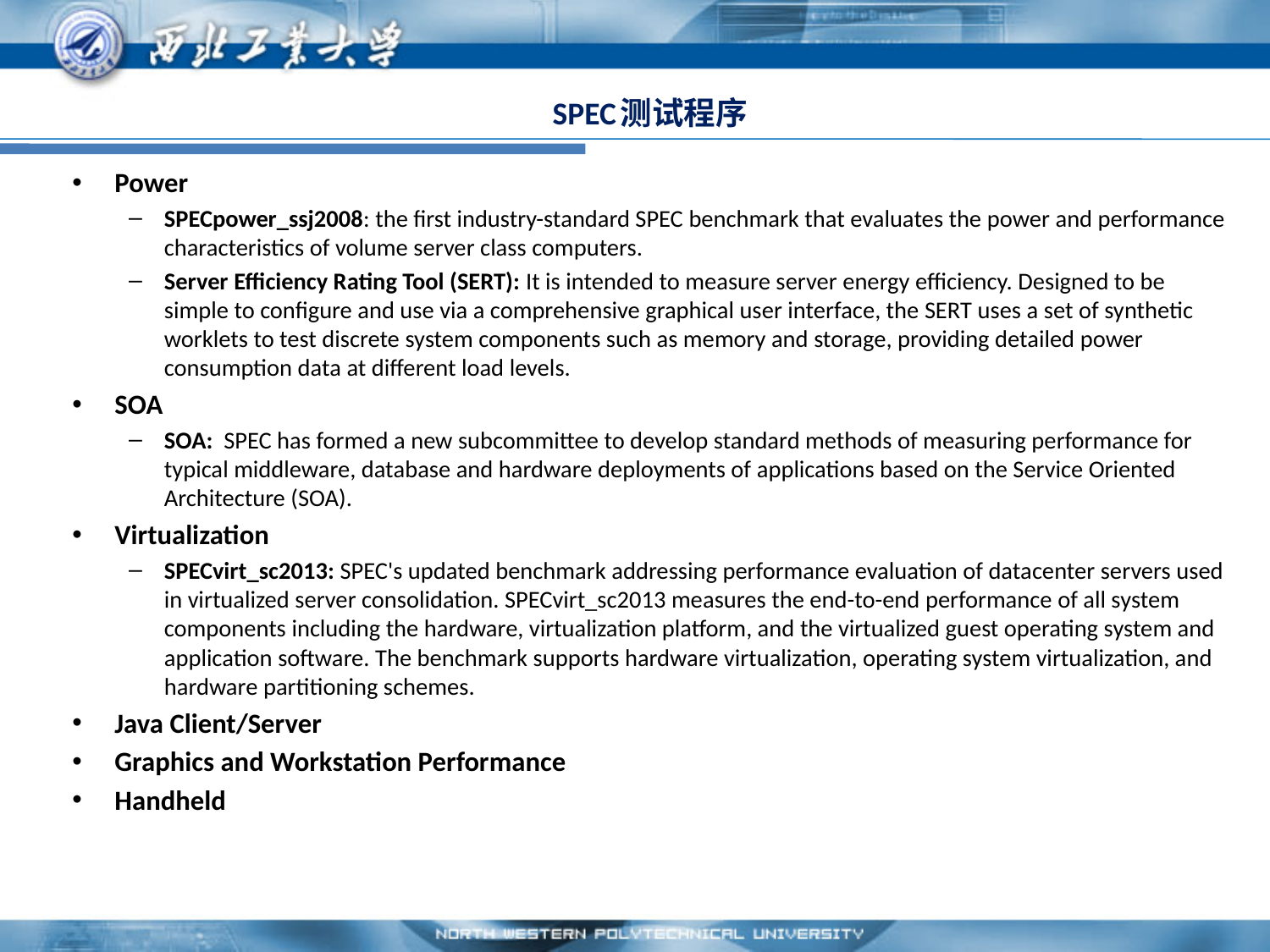

# SPEC测试程序
Power
SPECpower_ssj2008: the first industry-standard SPEC benchmark that evaluates the power and performance characteristics of volume server class computers.
Server Efficiency Rating Tool (SERT): It is intended to measure server energy efficiency. Designed to be simple to configure and use via a comprehensive graphical user interface, the SERT uses a set of synthetic worklets to test discrete system components such as memory and storage, providing detailed power consumption data at different load levels.
SOA
SOA:  SPEC has formed a new subcommittee to develop standard methods of measuring performance for typical middleware, database and hardware deployments of applications based on the Service Oriented Architecture (SOA).
Virtualization
SPECvirt_sc2013: SPEC's updated benchmark addressing performance evaluation of datacenter servers used in virtualized server consolidation. SPECvirt_sc2013 measures the end-to-end performance of all system components including the hardware, virtualization platform, and the virtualized guest operating system and application software. The benchmark supports hardware virtualization, operating system virtualization, and hardware partitioning schemes.
Java Client/Server
Graphics and Workstation Performance
Handheld
42